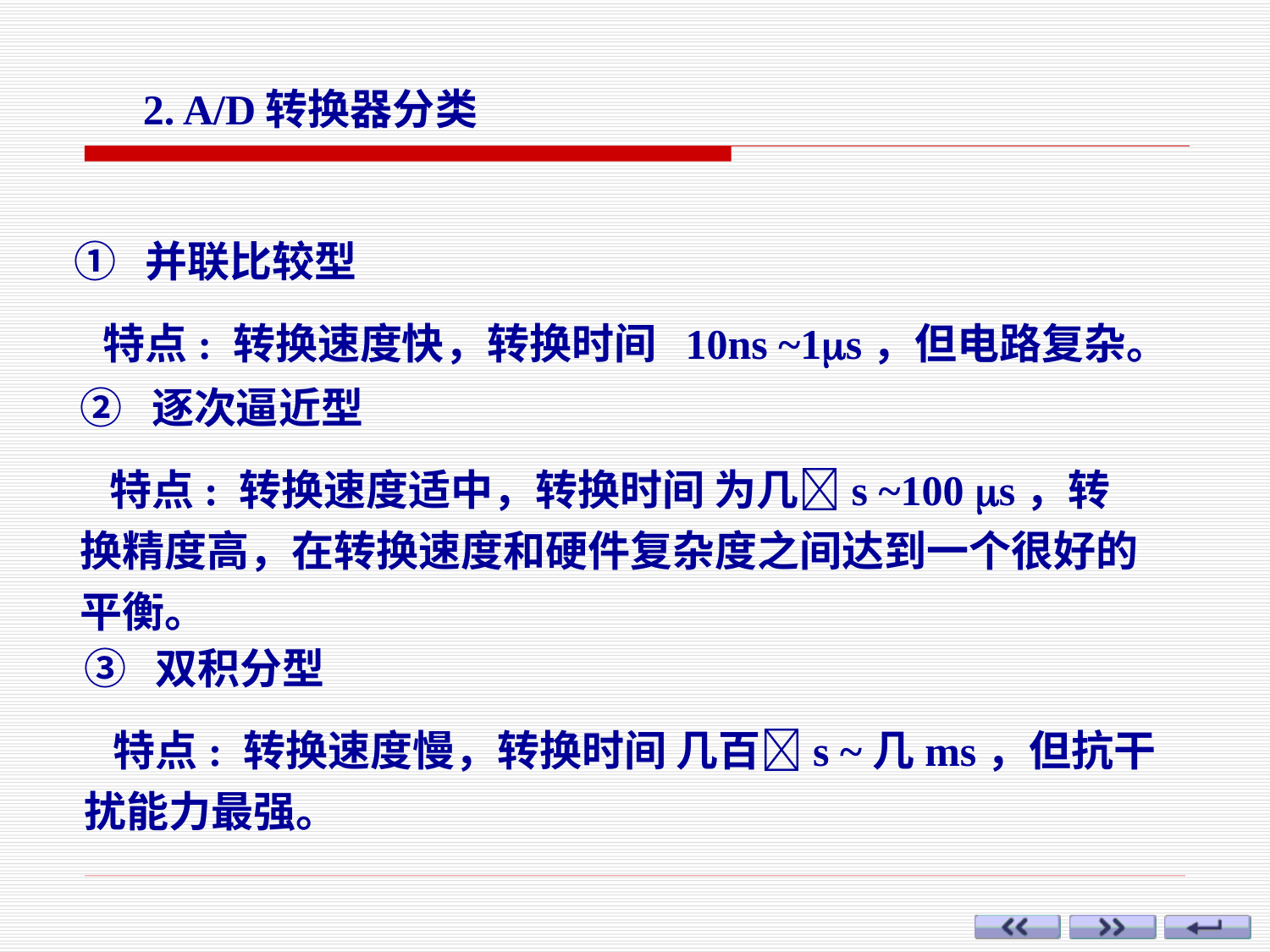

2. A/D转换器分类
①  并联比较型
  特点: 转换速度快，转换时间  10ns ~1μs，但电路复杂。
②  逐次逼近型
  特点: 转换速度适中，转换时间 为几μs ~100 μs，转换精度高，在转换速度和硬件复杂度之间达到一个很好的平衡。
③  双积分型
  特点: 转换速度慢，转换时间 几百μs ~几ms，但抗干扰能力最强。